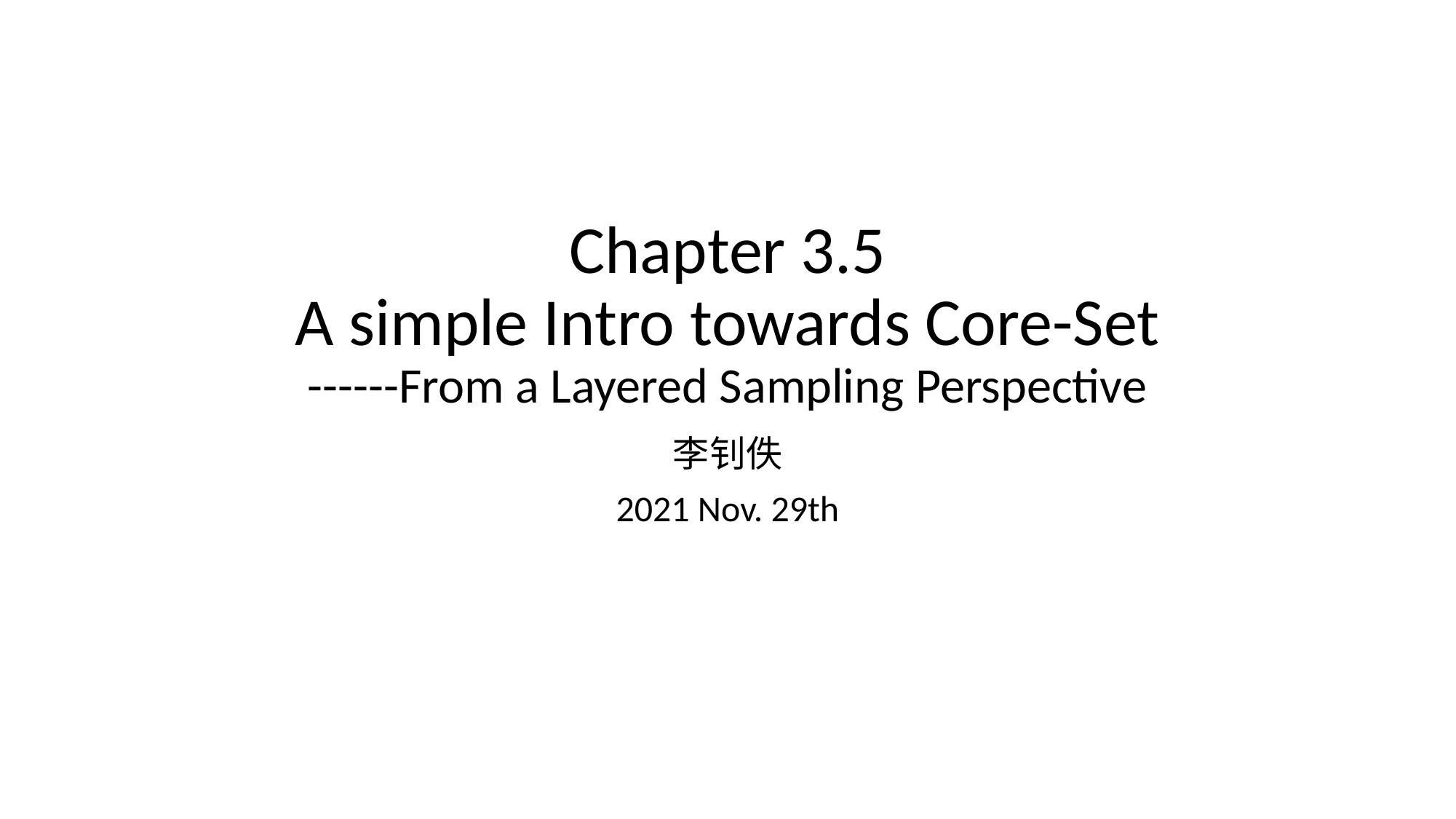

# Chapter 3.5 A simple Intro towards Core-Set ------From a Layered Sampling Perspective
李钊佚
2021 Nov. 29th